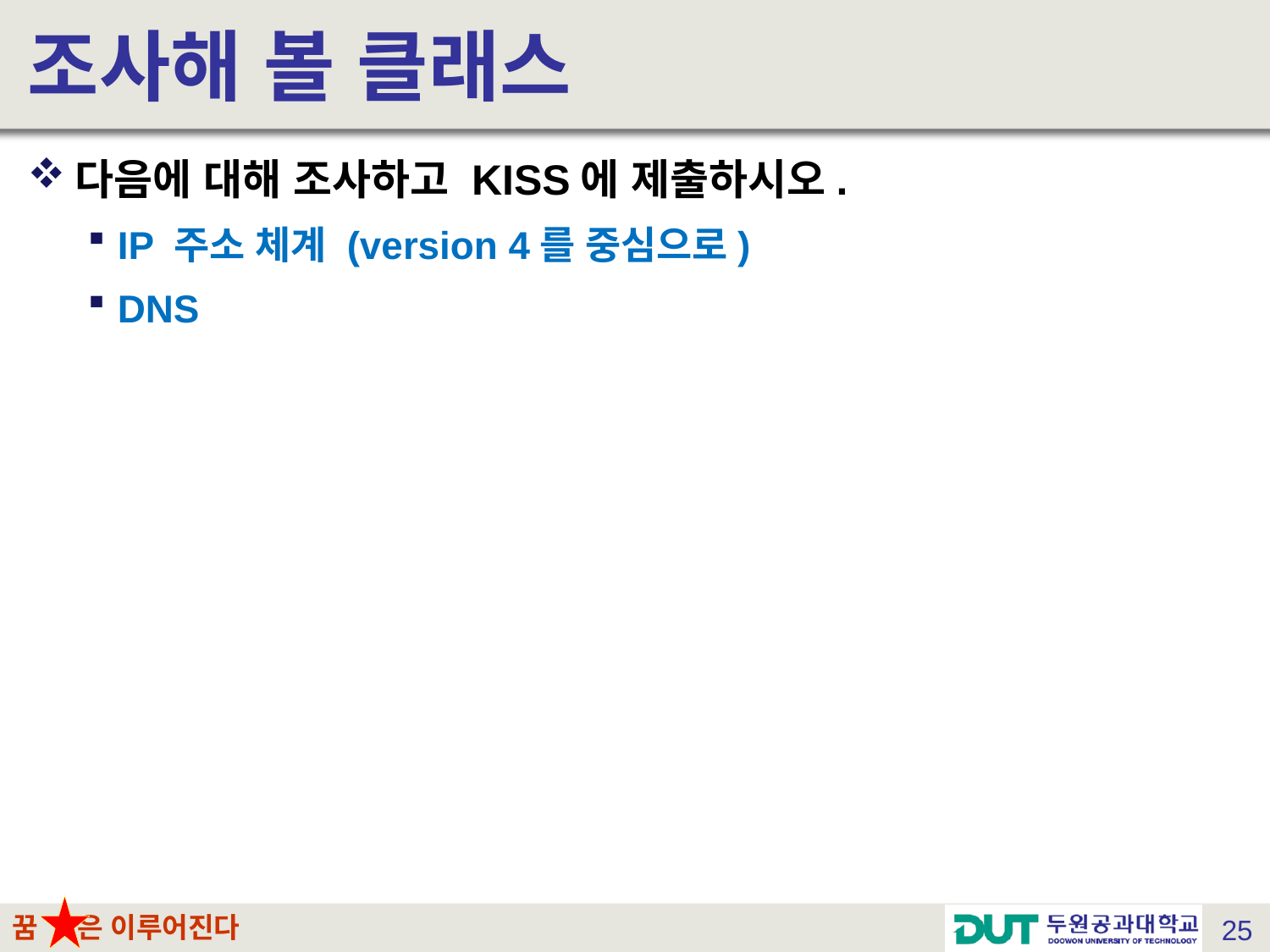

# 조사해 볼 클래스
다음에 대해 조사하고 KISS에 제출하시오.
IP 주소 체계 (version 4를 중심으로)
DNS